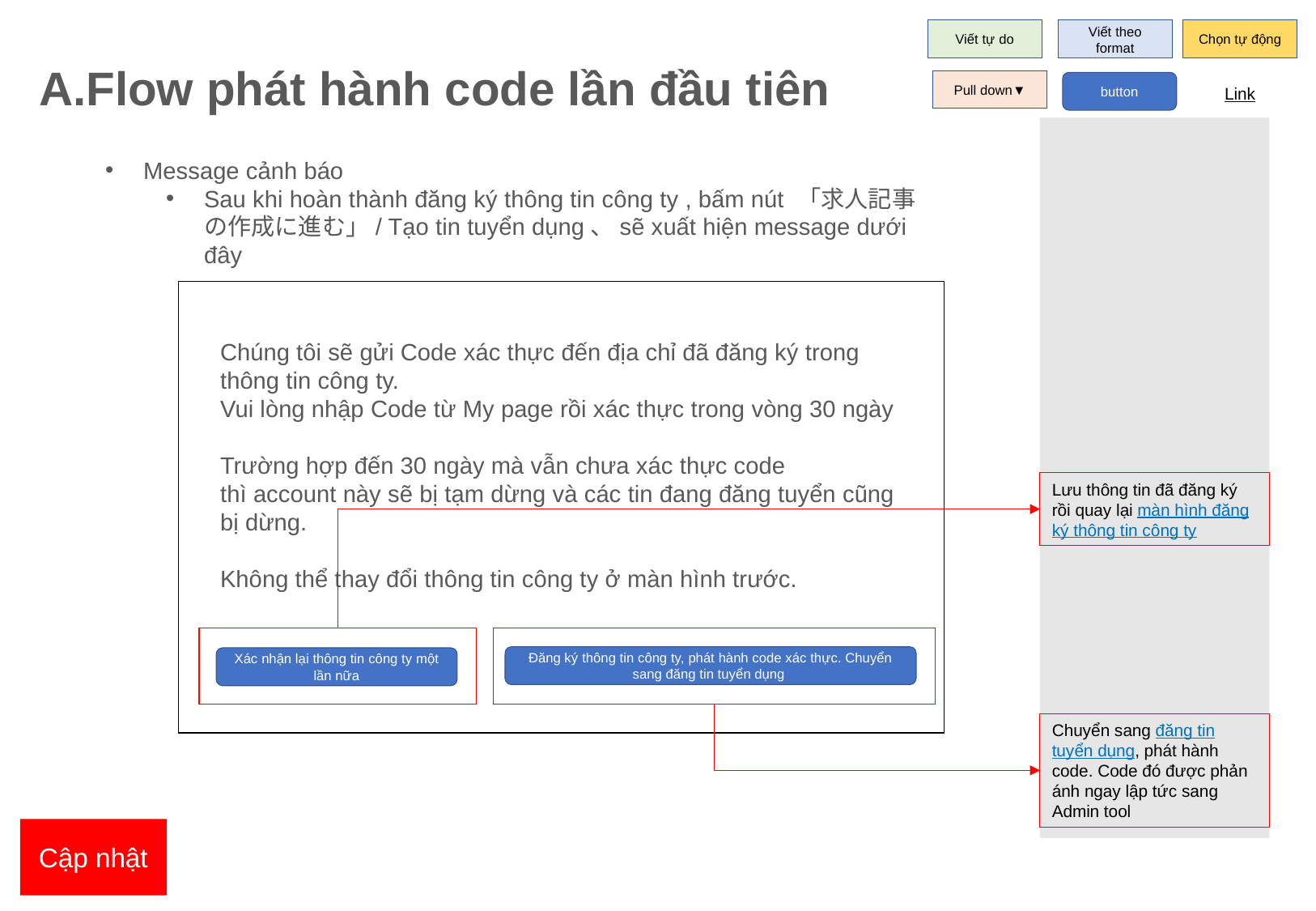

Viết tự do
Viết theo format
Chọn tự động
A.Flow phát hành code lần đầu tiên
Pull down▼
button
Link

Message cảnh báo
Sau khi hoàn thành đăng ký thông tin công ty , bấm nút 「求人記事の作成に進む」/ Tạo tin tuyển dụng、sẽ xuất hiện message dưới đây

Chúng tôi sẽ gửi Code xác thực đến địa chỉ đã đăng ký trong thông tin công ty.
Vui lòng nhập Code từ My page rồi xác thực trong vòng 30 ngày

Trường hợp đến 30 ngày mà vẫn chưa xác thực code
thì account này sẽ bị tạm dừng và các tin đang đăng tuyển cũng bị dừng.

Không thể thay đổi thông tin công ty ở màn hình trước.
Lưu thông tin đã đăng ký rồi quay lại màn hình đăng ký thông tin công ty

Đăng ký thông tin công ty, phát hành code xác thực. Chuyển sang đăng tin tuyển dụng
Xác nhận lại thông tin công ty một lần nữa
Chuyển sang đăng tin tuyển dụng, phát hành code. Code đó được phản ánh ngay lập tức sang Admin tool
Cập nhật